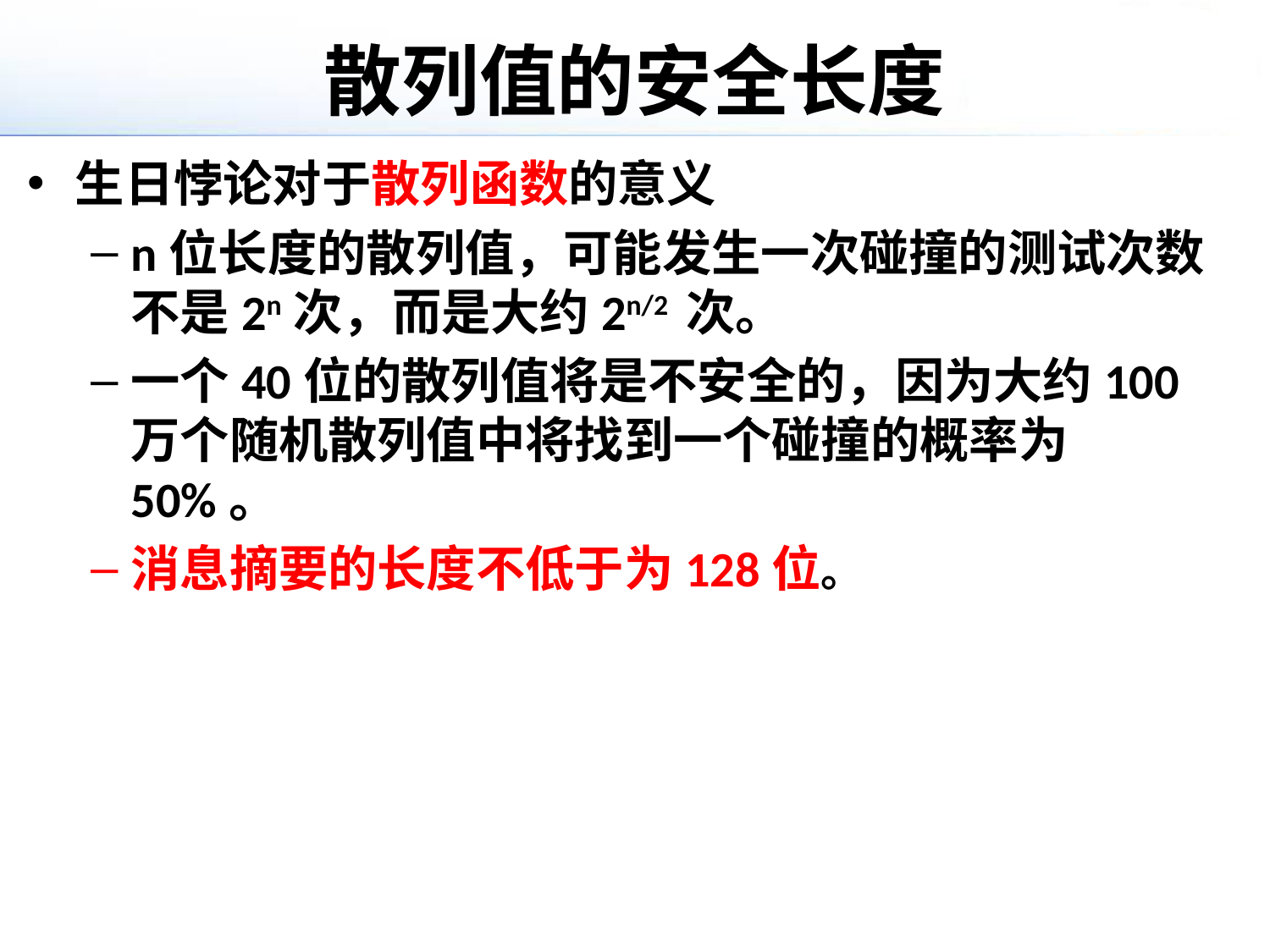

# 散列值的安全长度
生日悖论对于散列函数的意义
n位长度的散列值，可能发生一次碰撞的测试次数不是2n次，而是大约2n/2 次。
一个40位的散列值将是不安全的，因为大约100万个随机散列值中将找到一个碰撞的概率为50%。
消息摘要的长度不低于为128位。